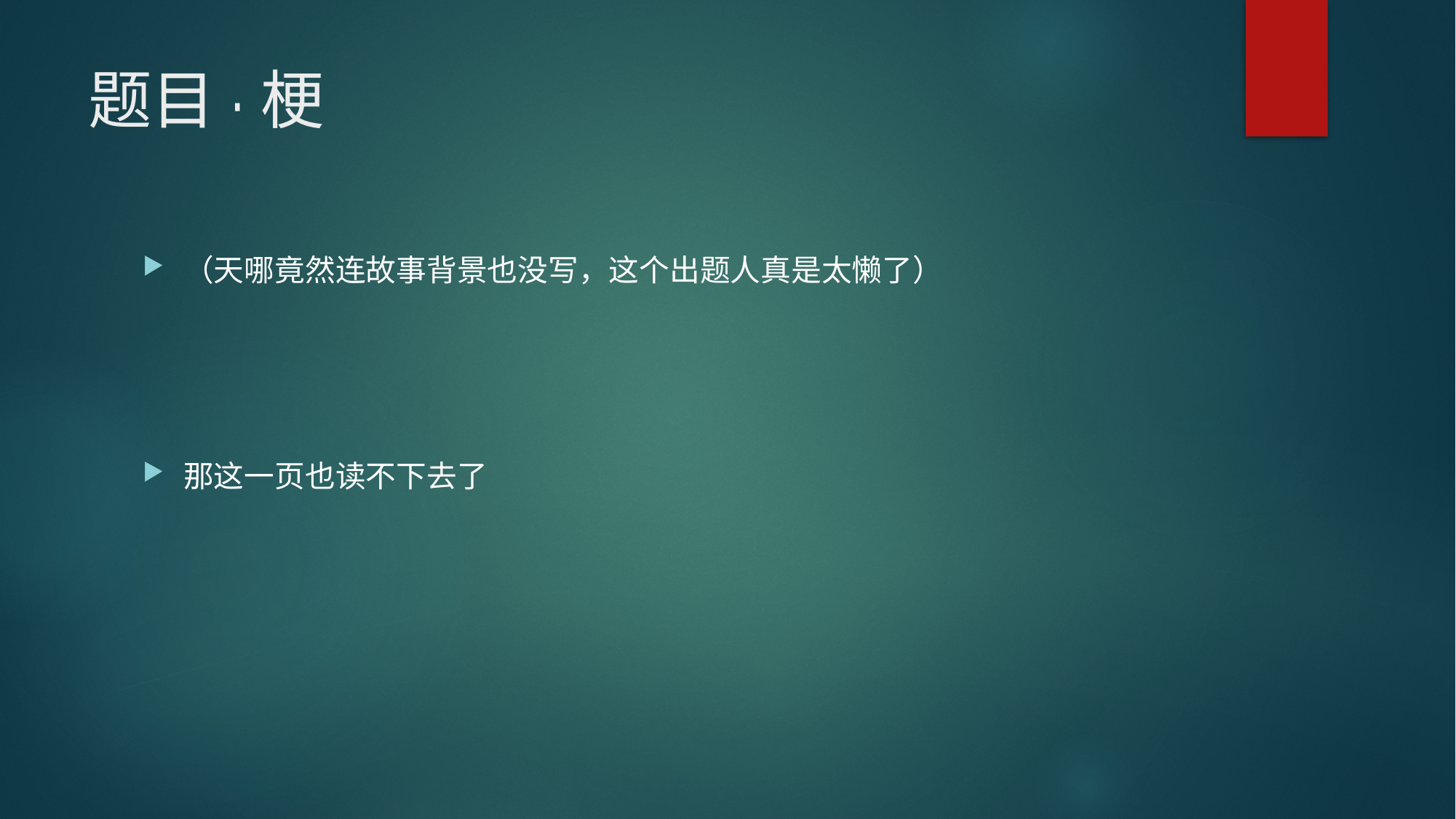

# 题目·梗
（天哪竟然连故事背景也没写，这个出题人真是太懒了）

那这一页也读不下去了